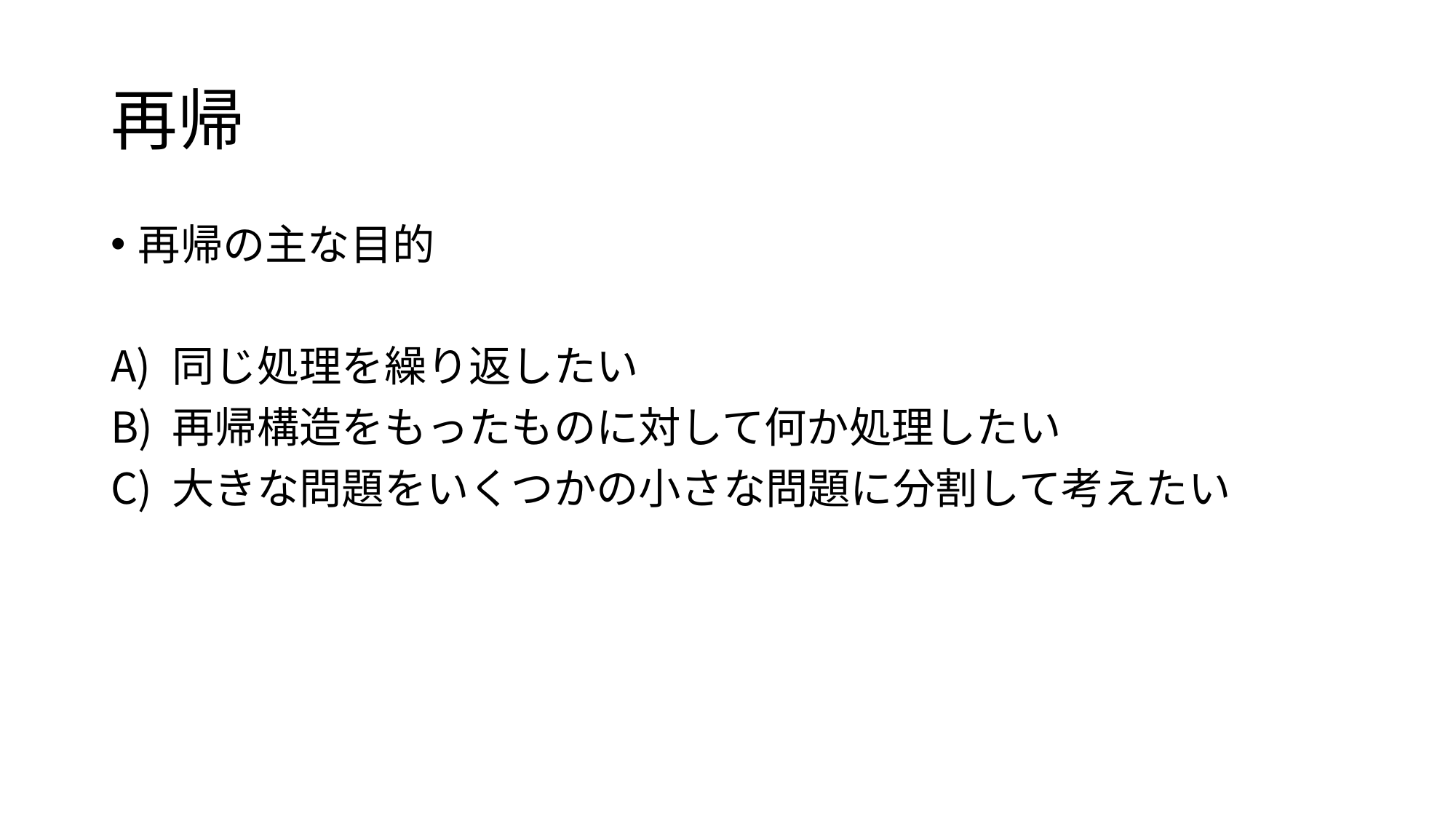

# 再帰
再帰の主な目的

同じ処理を繰り返したい
再帰構造をもったものに対して何か処理したい
大きな問題をいくつかの小さな問題に分割して考えたい